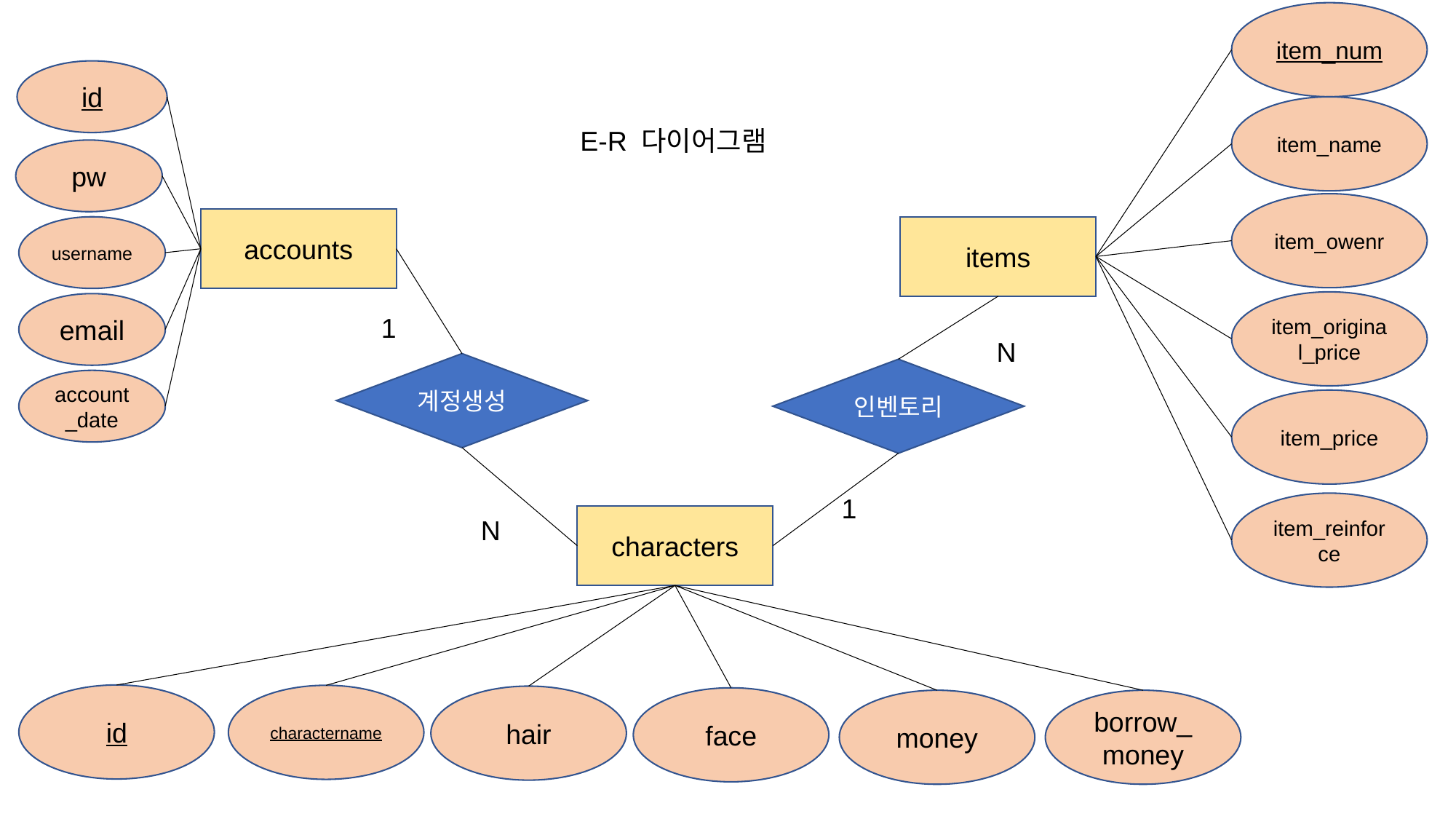

item_num
id
item_name
E-R 다이어그램
pw
item_owenr
accounts
username
items
item_original_price
email
1
N
계정생성
인벤토리
account_date
item_price
1
item_reinforce
characters
N
id
charactername
hair
face
money
borrow_money